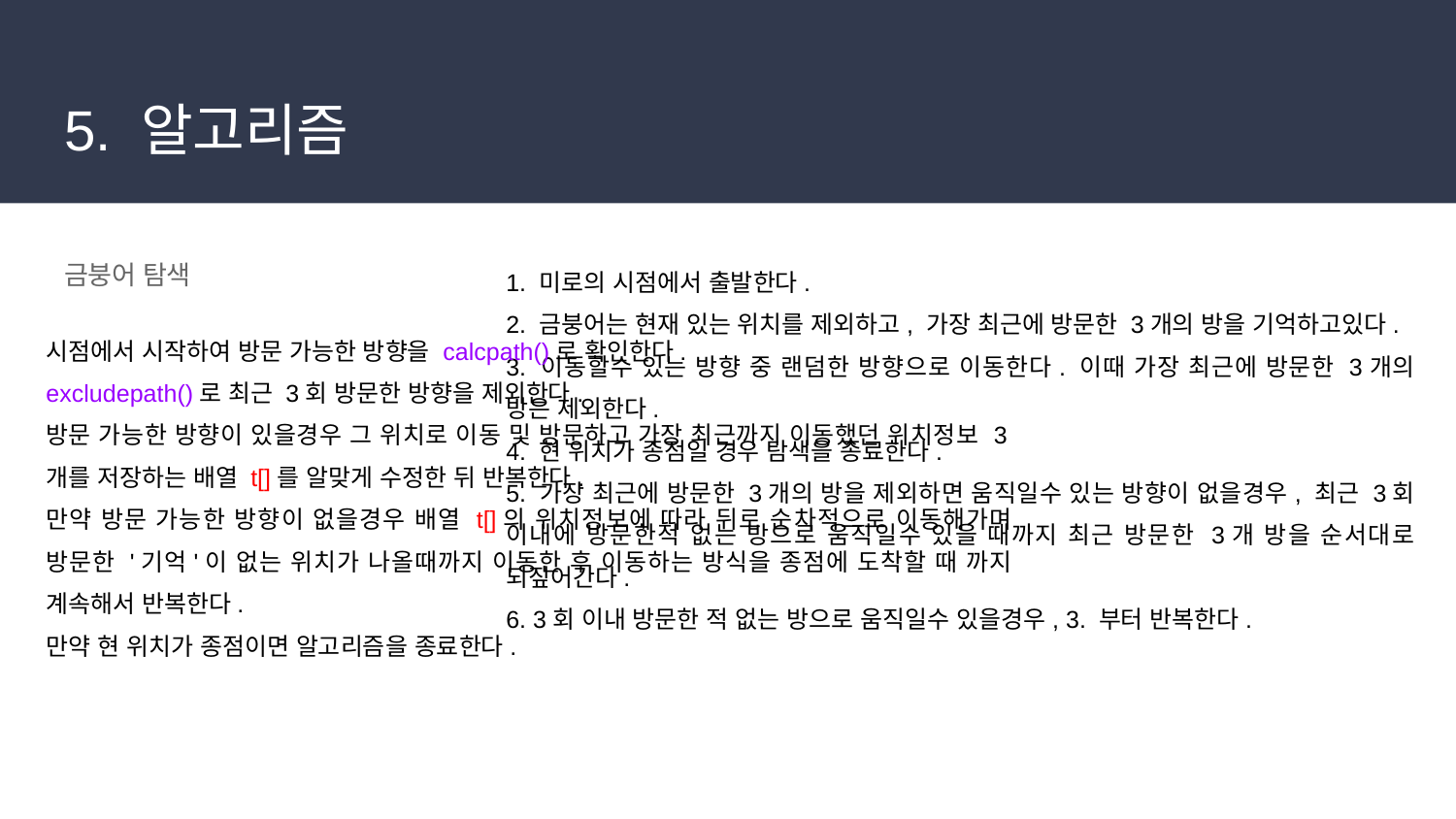

# 5. 알고리즘
금붕어 탐색

1. 미로의 시점에서 출발한다.
2. 금붕어는 현재 있는 위치를 제외하고, 가장 최근에 방문한 3개의 방을 기억하고있다.
3. 이동할수 있는 방향 중 랜덤한 방향으로 이동한다. 이때 가장 최근에 방문한 3개의 방은 제외한다.
4. 현 위치가 종점일 경우 탐색을 종료한다.
5. 가장 최근에 방문한 3개의 방을 제외하면 움직일수 있는 방향이 없을경우, 최근 3회 이내에 방문한적 없는 방으로 움직일수 있을 때까지 최근 방문한 3개 방을 순서대로 되짚어간다.
6. 3회 이내 방문한 적 없는 방으로 움직일수 있을경우, 3. 부터 반복한다.

시점에서 시작하여 방문 가능한 방향을 calcpath()로 확인한다.
excludepath()로 최근 3회 방문한 방향을 제외한다.
방문 가능한 방향이 있을경우 그 위치로 이동 및 방문하고 가장 최근까지 이동했던 위치정보 3개를 저장하는 배열 t[]를 알맞게 수정한 뒤 반복한다.
만약 방문 가능한 방향이 없을경우 배열 t[]의 위치정보에 따라 뒤로 순차적으로 이동해가며 방문한 '기억'이 없는 위치가 나올때까지 이동한 후 이동하는 방식을 종점에 도착할 때 까지 계속해서 반복한다.
만약 현 위치가 종점이면 알고리즘을 종료한다.